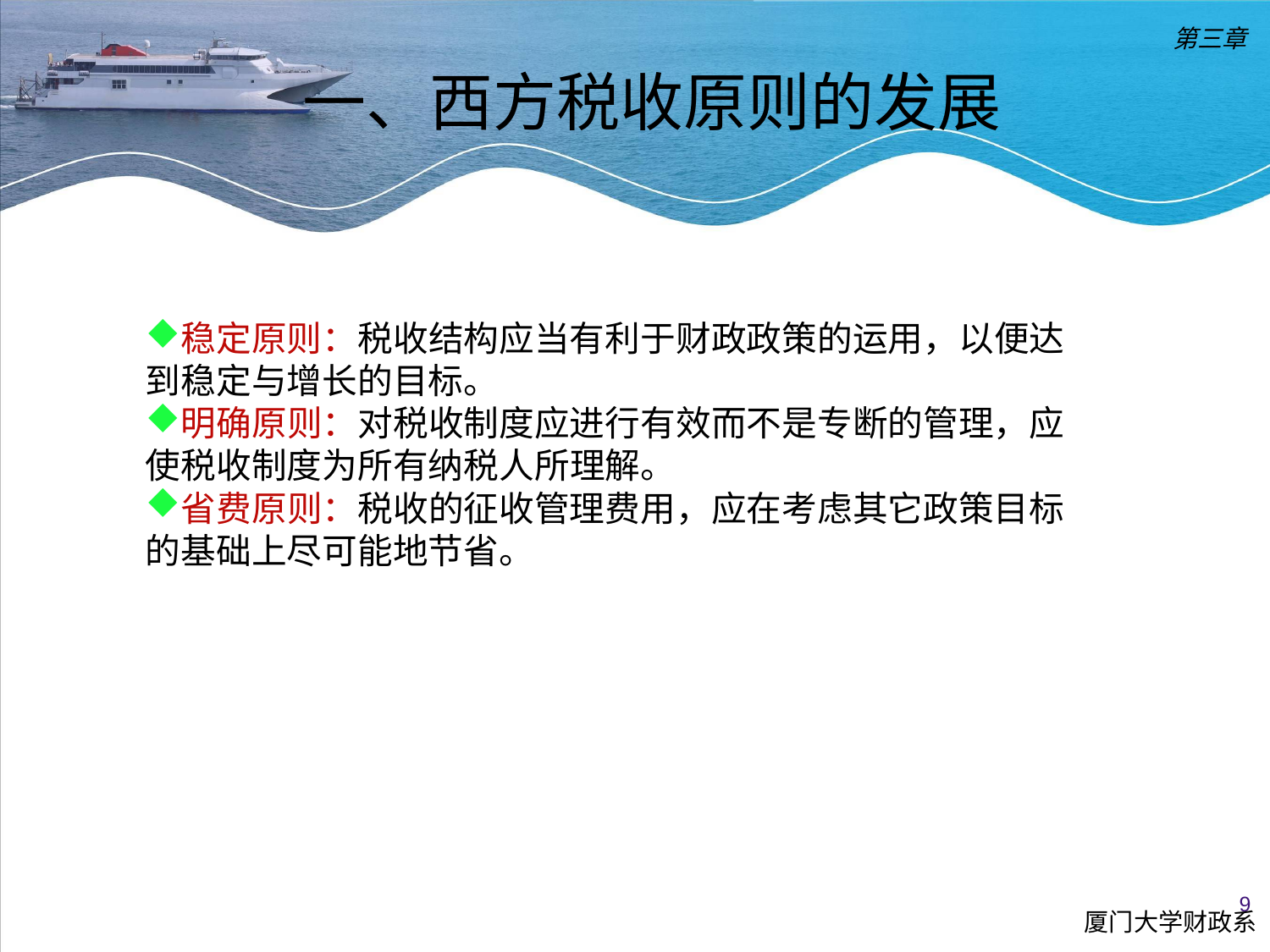

第三章
一、西方税收原则的发展
稳定原则：税收结构应当有利于财政政策的运用，以便达到稳定与增长的目标。
明确原则：对税收制度应进行有效而不是专断的管理，应使税收制度为所有纳税人所理解。
省费原则：税收的征收管理费用，应在考虑其它政策目标的基础上尽可能地节省。
9
厦门大学财政系